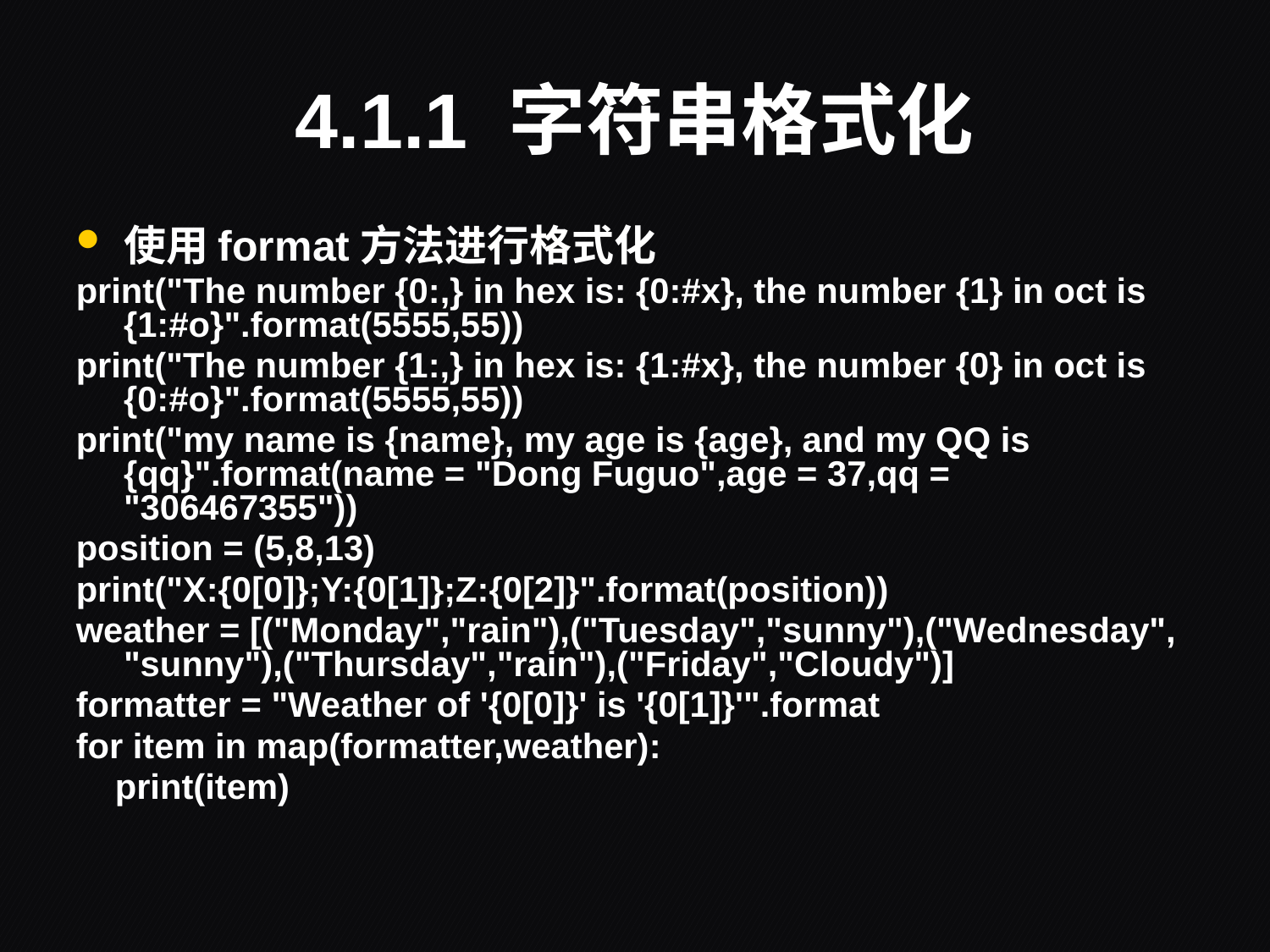

# 4.1.1 字符串格式化
使用format方法进行格式化
print("The number {0:,} in hex is: {0:#x}, the number {1} in oct is {1:#o}".format(5555,55))
print("The number {1:,} in hex is: {1:#x}, the number {0} in oct is {0:#o}".format(5555,55))
print("my name is {name}, my age is {age}, and my QQ is {qq}".format(name = "Dong Fuguo",age = 37,qq = "306467355"))
position = (5,8,13)
print("X:{0[0]};Y:{0[1]};Z:{0[2]}".format(position))
weather = [("Monday","rain"),("Tuesday","sunny"),("Wednesday", "sunny"),("Thursday","rain"),("Friday","Cloudy")]
formatter = "Weather of '{0[0]}' is '{0[1]}'".format
for item in map(formatter,weather):
    print(item)